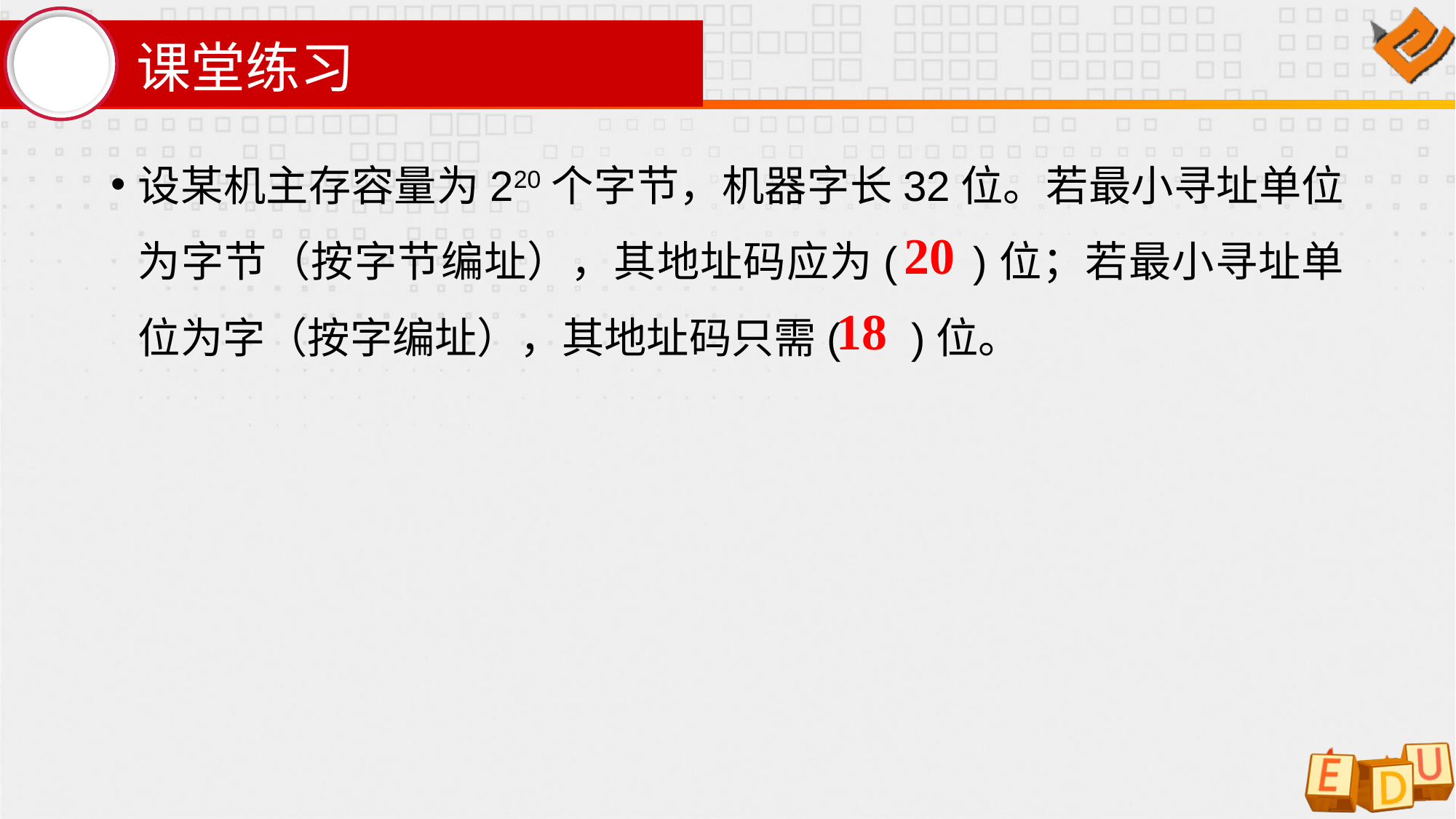

# 课堂练习

设某机主存容量为220个字节，机器字长32位。若最小寻址单位为字节（按字节编址），其地址码应为(      )位；若最小寻址单位为字（按字编址），其地址码只需(      )位。

20
18